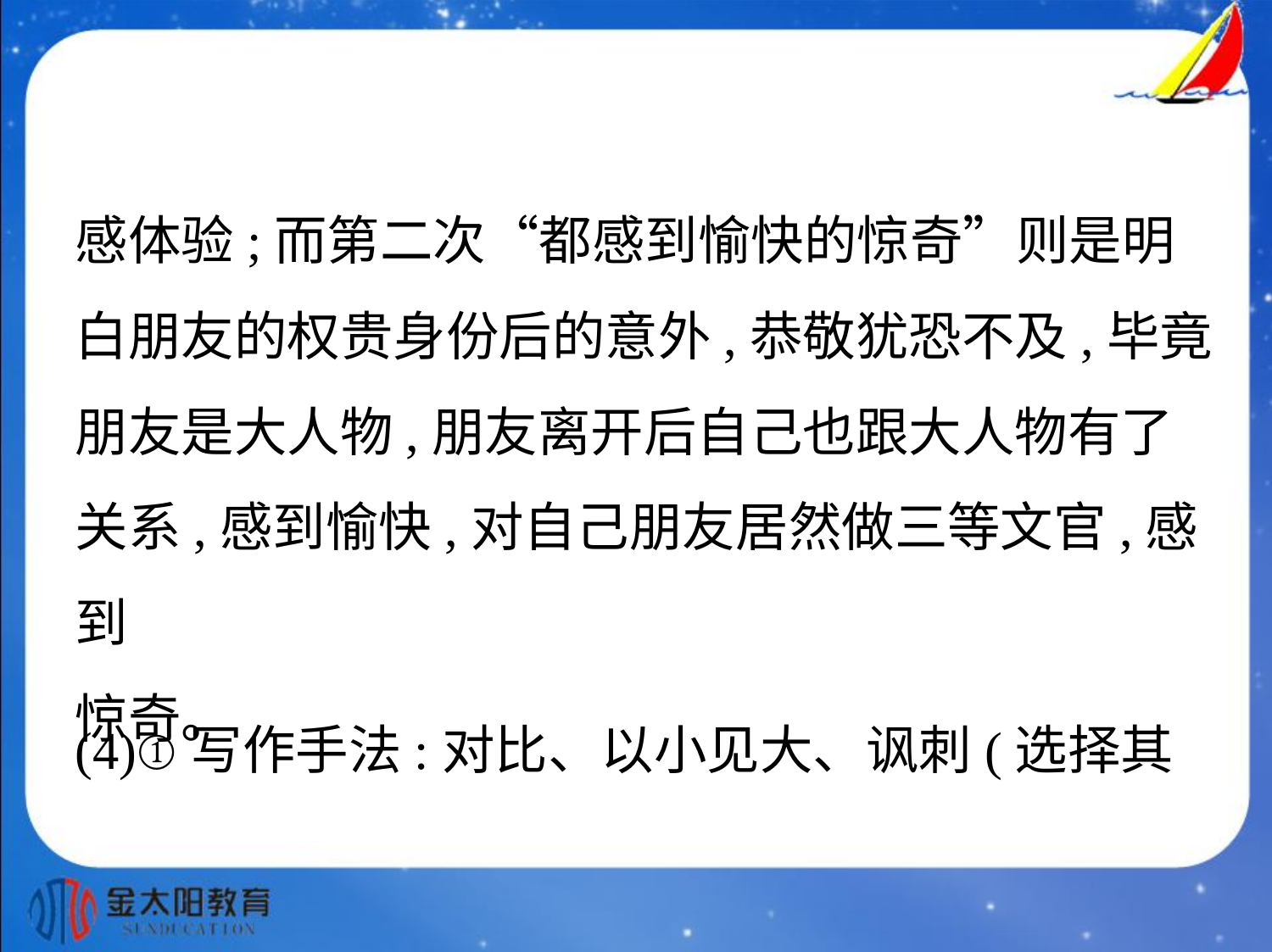

感体验;而第二次“都感到愉快的惊奇”则是明
白朋友的权贵身份后的意外,恭敬犹恐不及,毕竟
朋友是大人物,朋友离开后自己也跟大人物有了
关系,感到愉快,对自己朋友居然做三等文官,感到
惊奇。
(4)①写作手法:对比、以小见大、讽刺(选择其